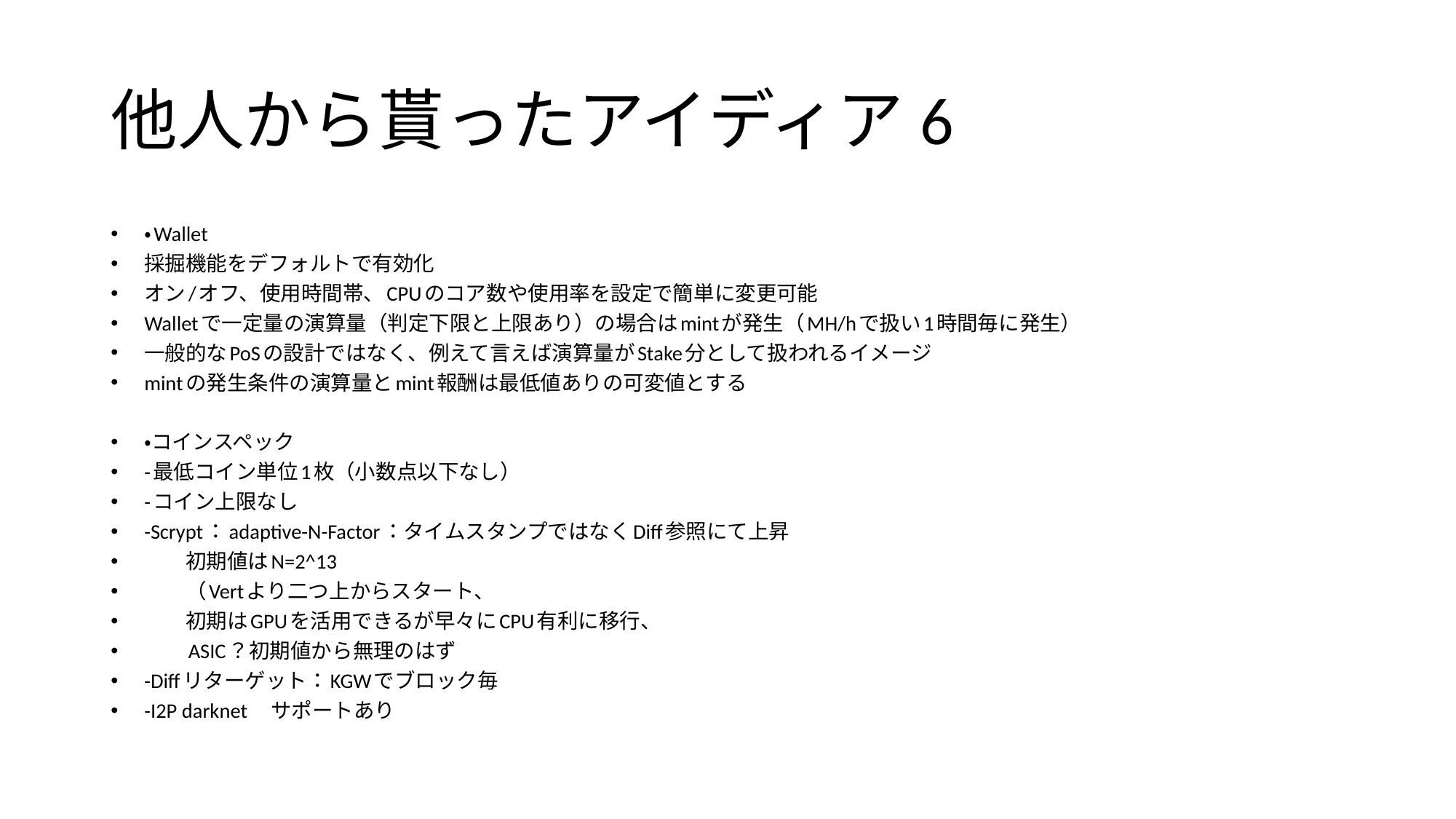

# 他人から貰ったアイディア6
・Wallet
採掘機能をデフォルトで有効化
オン/オフ、使用時間帯、CPUのコア数や使用率を設定で簡単に変更可能
Walletで一定量の演算量（判定下限と上限あり）の場合はmintが発生（MH/hで扱い1時間毎に発生）
一般的なPoSの設計ではなく、例えて言えば演算量がStake分として扱われるイメージ
mintの発生条件の演算量とmint報酬は最低値ありの可変値とする

・コインスペック
-最低コイン単位1枚（小数点以下なし）
-コイン上限なし
-Scrypt：adaptive-N-Factor：タイムスタンプではなくDiff参照にて上昇
　　初期値はN=2^13
　　（Vertより二つ上からスタート、
　　初期はGPUを活用できるが早々にCPU有利に移行、
　　ASIC？初期値から無理のはず
-Diffリターゲット：KGWでブロック毎
-I2P darknet　サポートあり